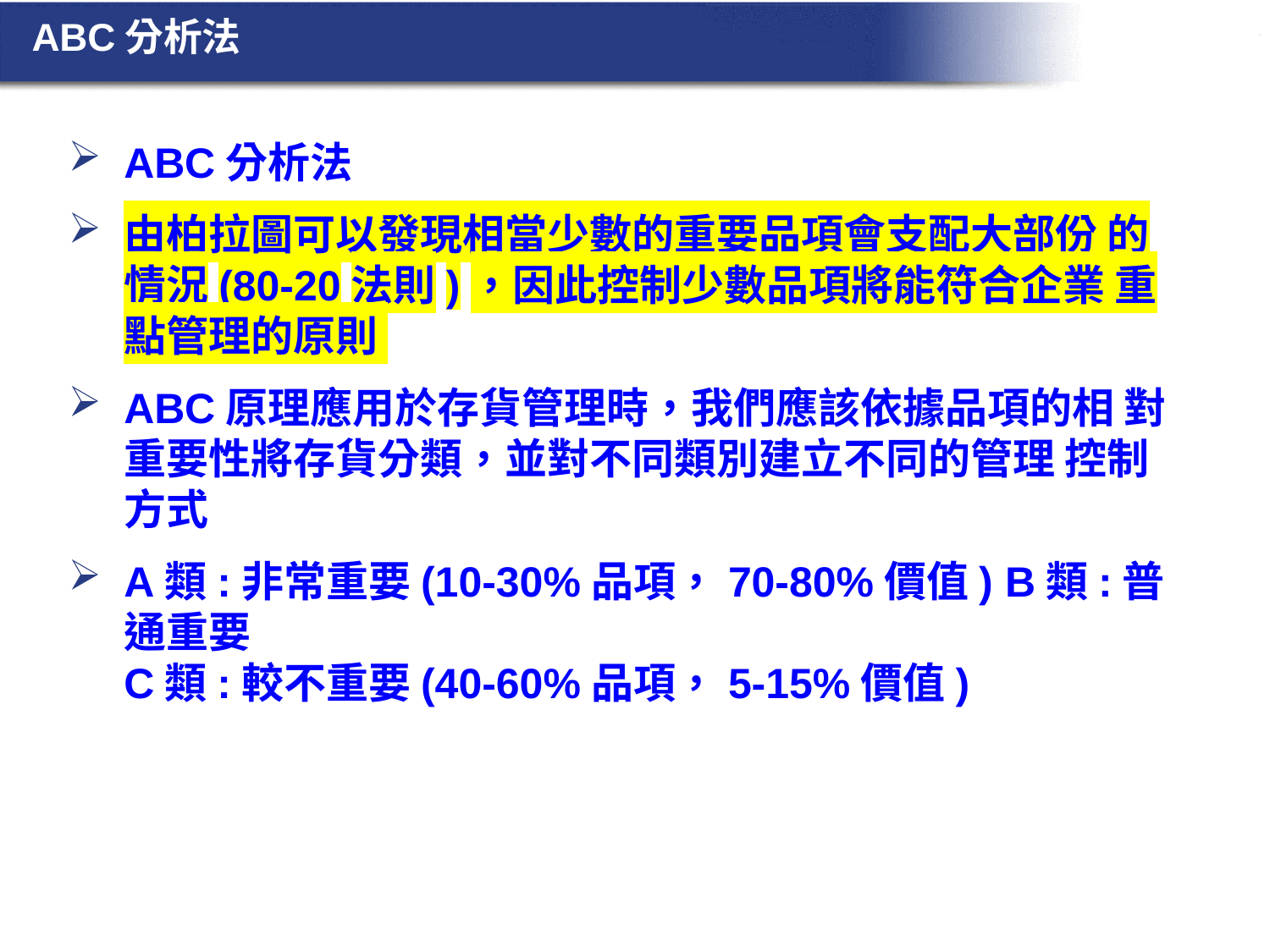

# ABC分析法
ABC分析法
由柏拉圖可以發現相當少數的重要品項會支配大部份 的情況(80-20法則)，因此控制少數品項將能符合企業 重點管理的原則
ABC原理應用於存貨管理時，我們應該依據品項的相 對重要性將存貨分類，並對不同類別建立不同的管理 控制方式
A類:非常重要(10-30%品項，70-80%價值) B類:普通重要
C類:較不重要(40-60%品項，5-15%價值)